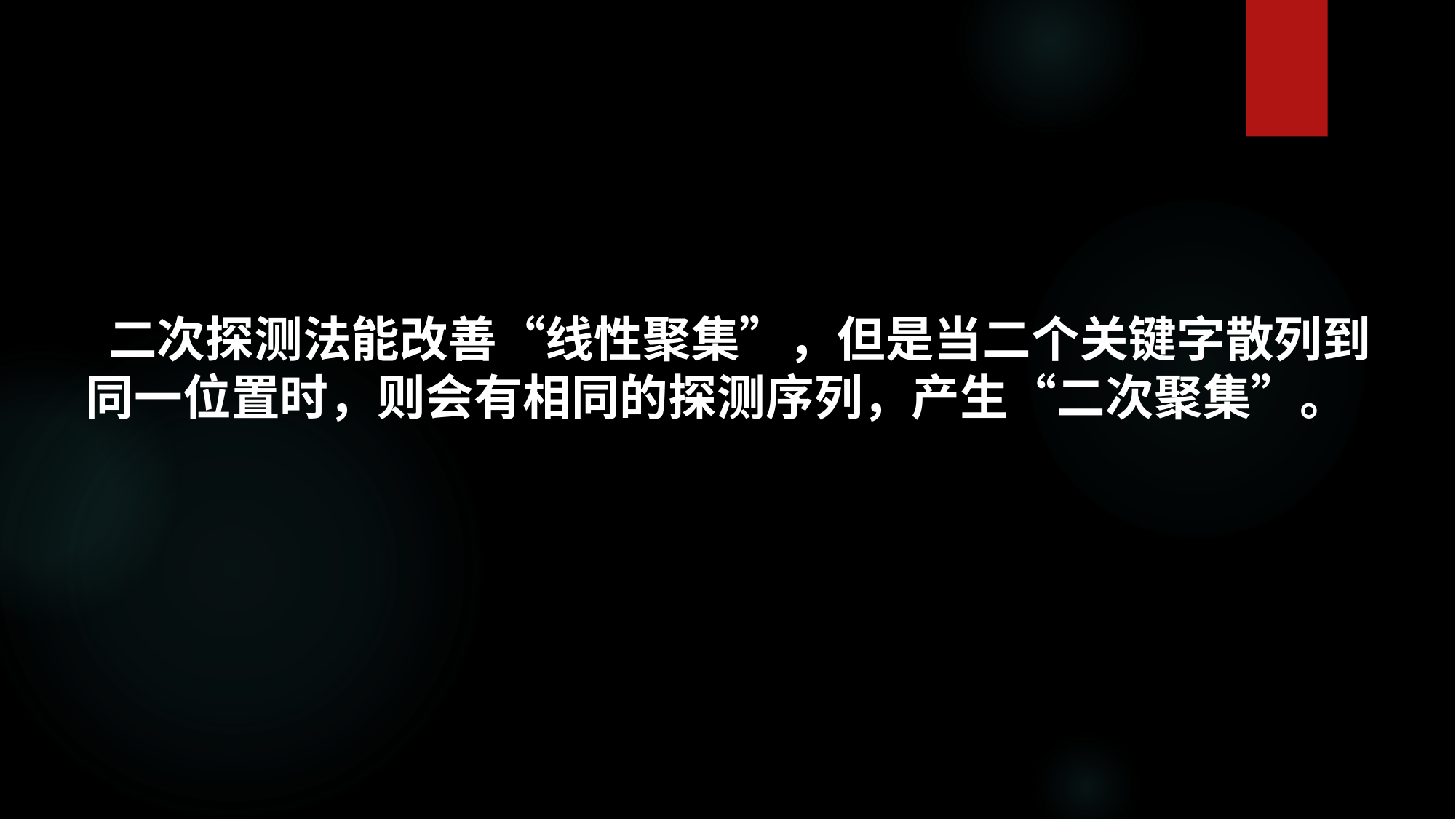

二次探测法能改善“线性聚集”，但是当二个关键字散列到同一位置时，则会有相同的探测序列，产生“二次聚集”。